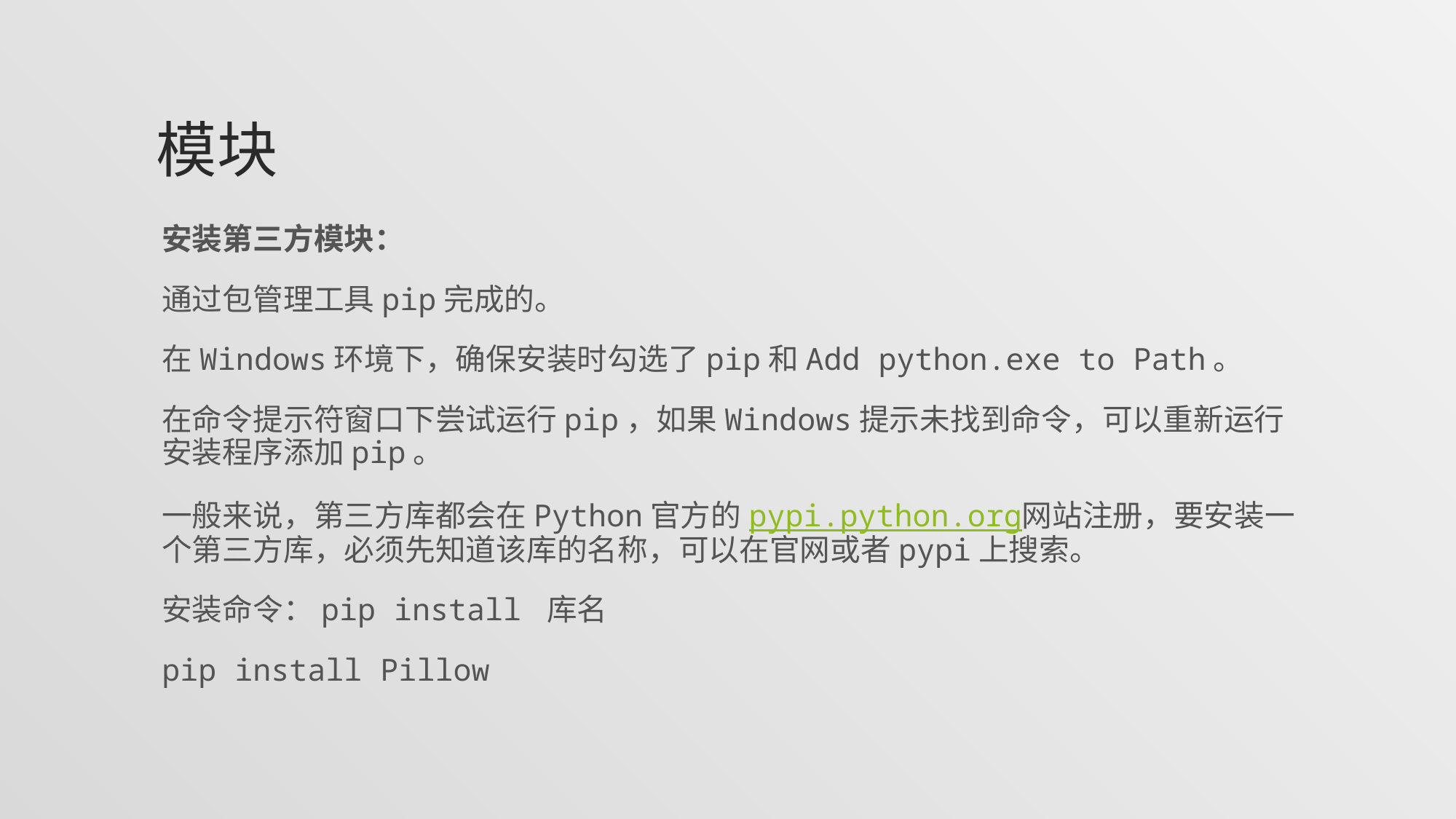

# 模块
安装第三方模块：
通过包管理工具pip完成的。
在Windows环境下，确保安装时勾选了pip和Add python.exe to Path。
在命令提示符窗口下尝试运行pip，如果Windows提示未找到命令，可以重新运行安装程序添加pip。
一般来说，第三方库都会在Python官方的pypi.python.org网站注册，要安装一个第三方库，必须先知道该库的名称，可以在官网或者pypi上搜索。
安装命令：pip install 库名
pip install Pillow